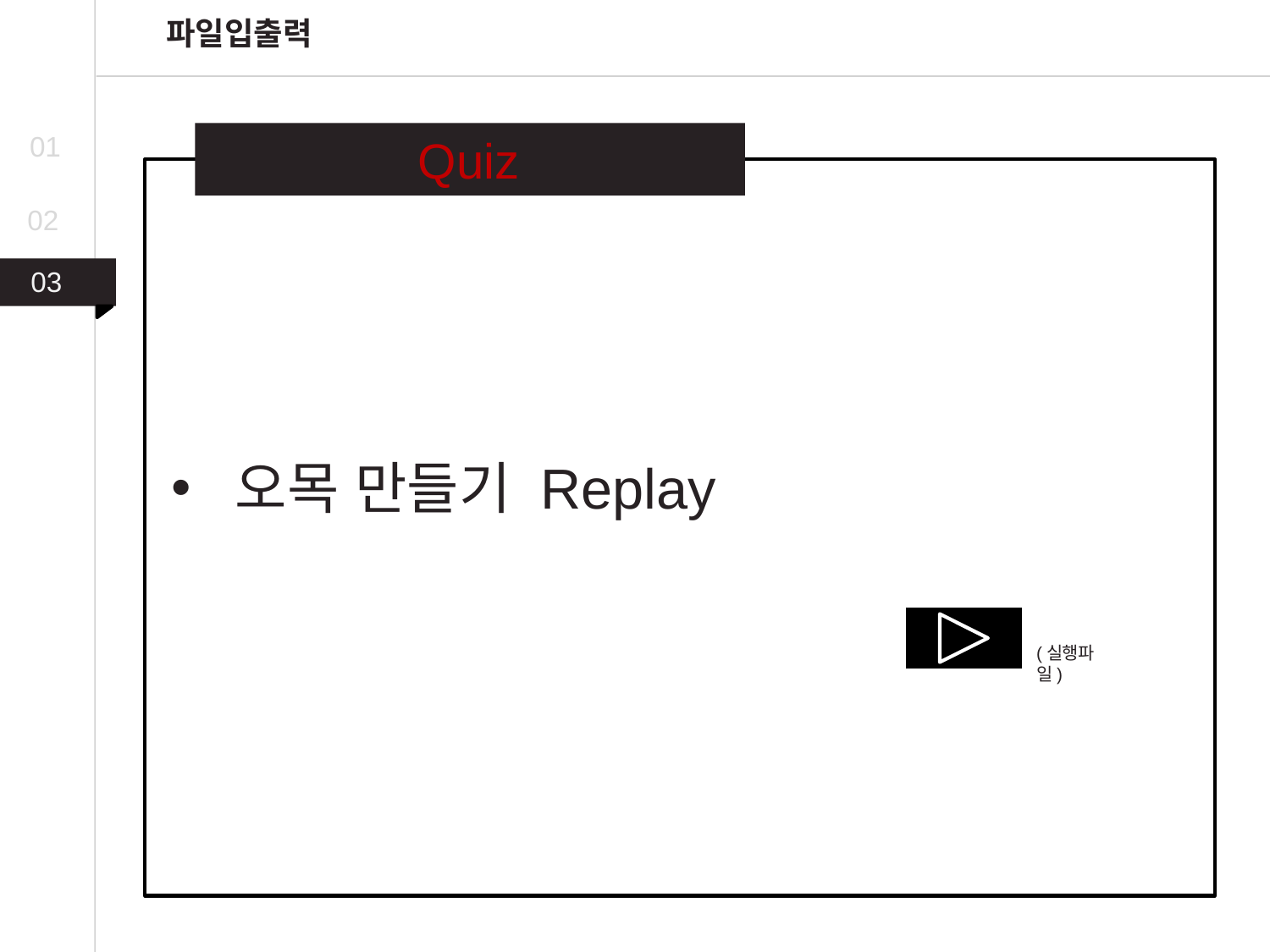

파일입출력
01
Quiz

02
03

03
02

오목 만들기 Replay

(실행파일)